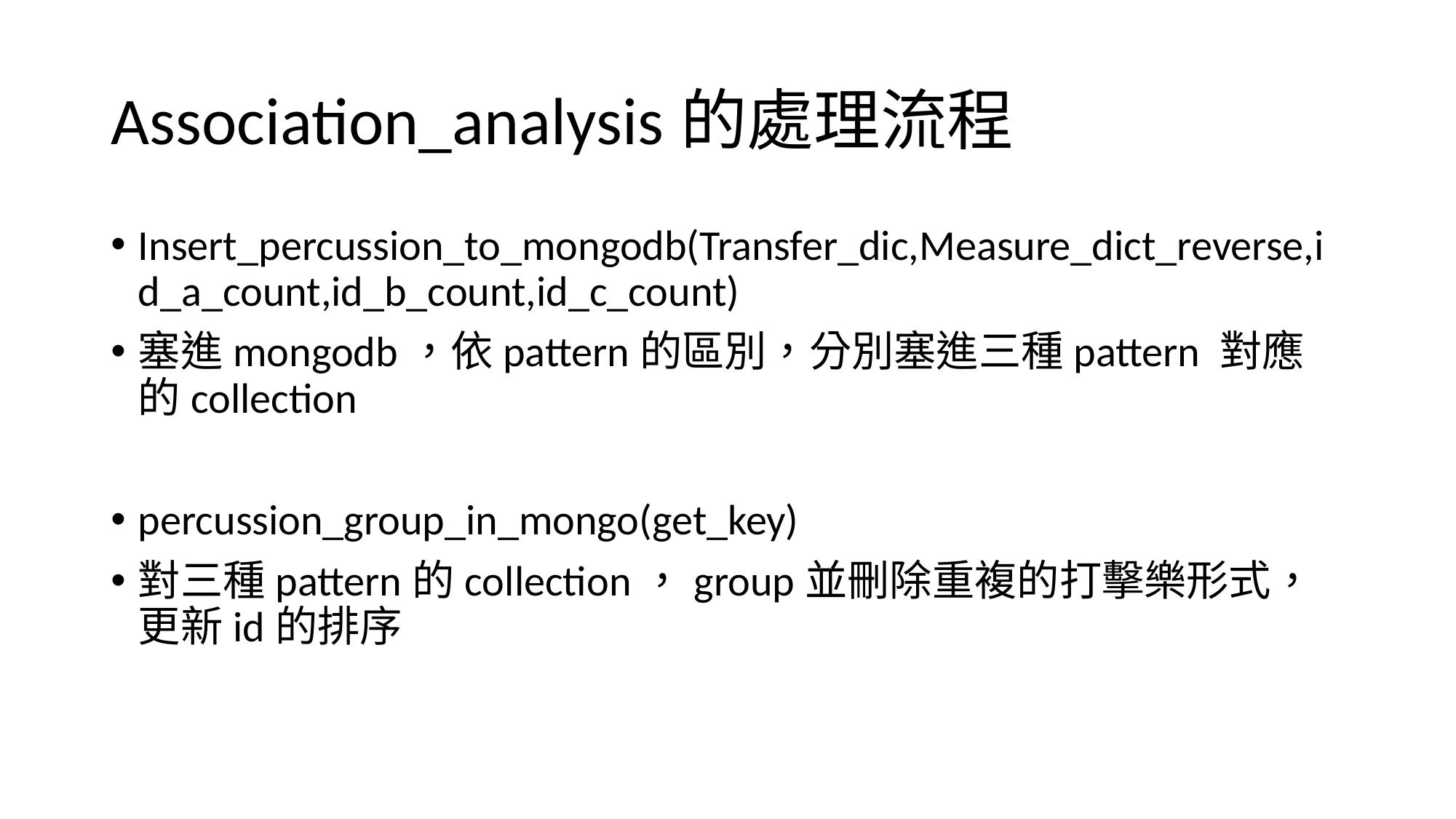

# Association_analysis的處理流程
Insert_percussion_to_mongodb(Transfer_dic,Measure_dict_reverse,id_a_count,id_b_count,id_c_count)
塞進mongodb，依pattern的區別，分別塞進三種pattern 對應的collection

percussion_group_in_mongo(get_key)
對三種pattern的collection，group並刪除重複的打擊樂形式，更新id的排序